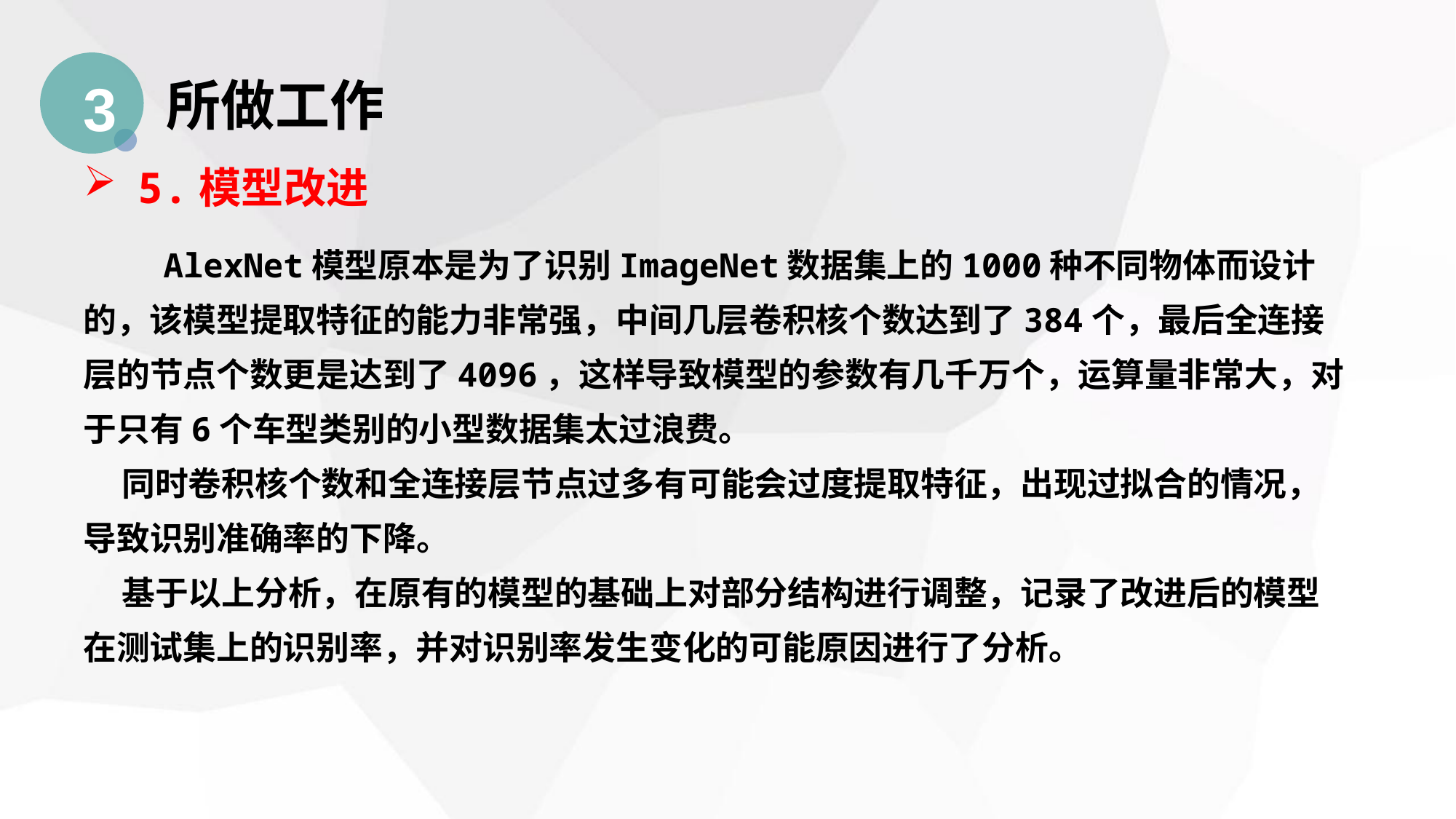

所做工作
3

5.模型改进
    AlexNet模型原本是为了识别ImageNet数据集上的1000种不同物体而设计的，该模型提取特征的能力非常强，中间几层卷积核个数达到了384个，最后全连接层的节点个数更是达到了4096，这样导致模型的参数有几千万个，运算量非常大，对于只有6个车型类别的小型数据集太过浪费。
    同时卷积核个数和全连接层节点过多有可能会过度提取特征，出现过拟合的情况，导致识别准确率的下降。
    基于以上分析，在原有的模型的基础上对部分结构进行调整，记录了改进后的模型在测试集上的识别率，并对识别率发生变化的可能原因进行了分析。